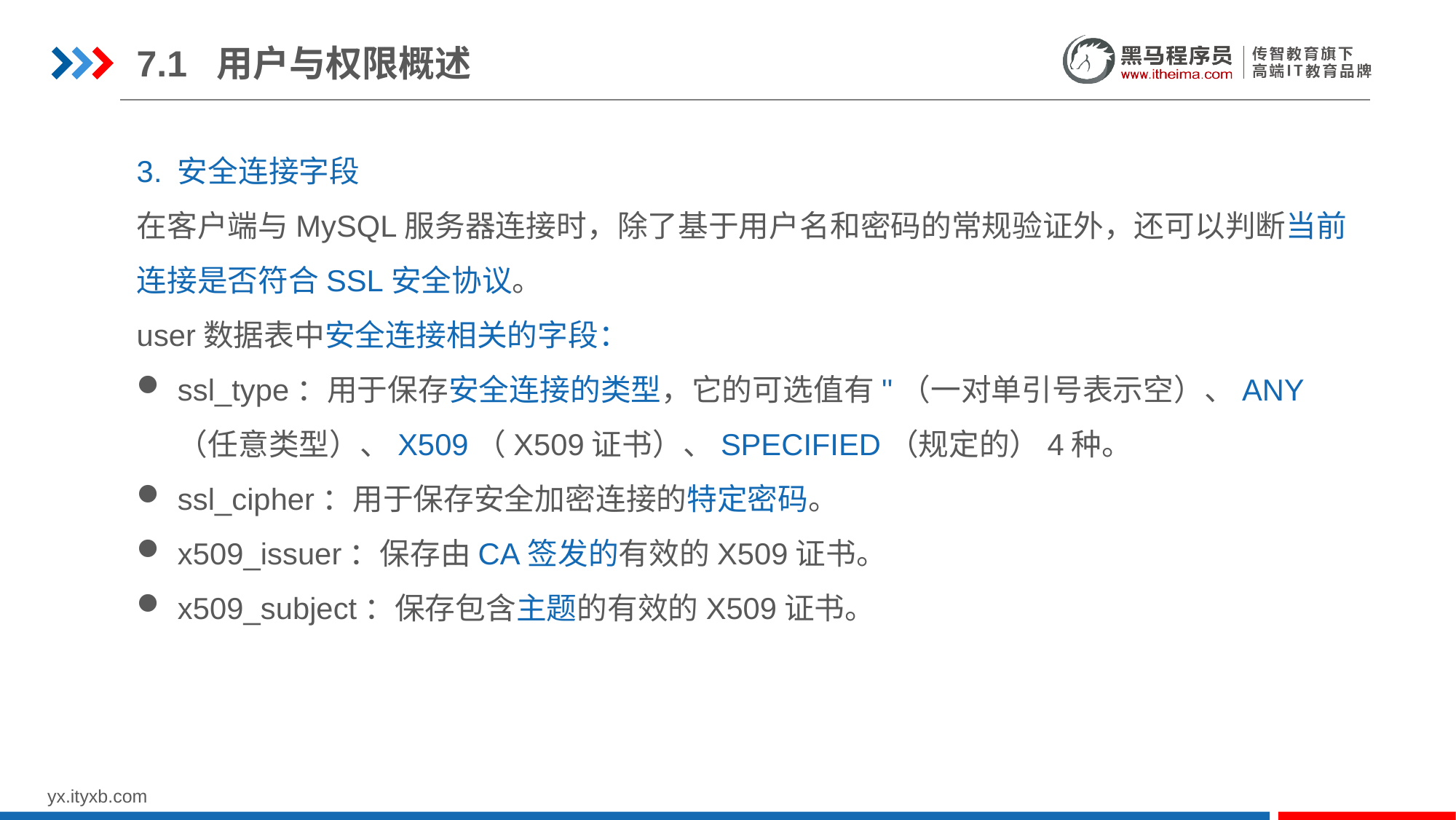

7.1  用户与权限概述
3. 安全连接字段
在客户端与MySQL服务器连接时，除了基于用户名和密码的常规验证外，还可以判断当前连接是否符合SSL安全协议。
user数据表中安全连接相关的字段：
ssl_type：用于保存安全连接的类型，它的可选值有''（一对单引号表示空）、ANY（任意类型）、X509（X509证书）、SPECIFIED（规定的）4种。
ssl_cipher：用于保存安全加密连接的特定密码。
x509_issuer：保存由CA签发的有效的X509证书。
x509_subject：保存包含主题的有效的X509证书。